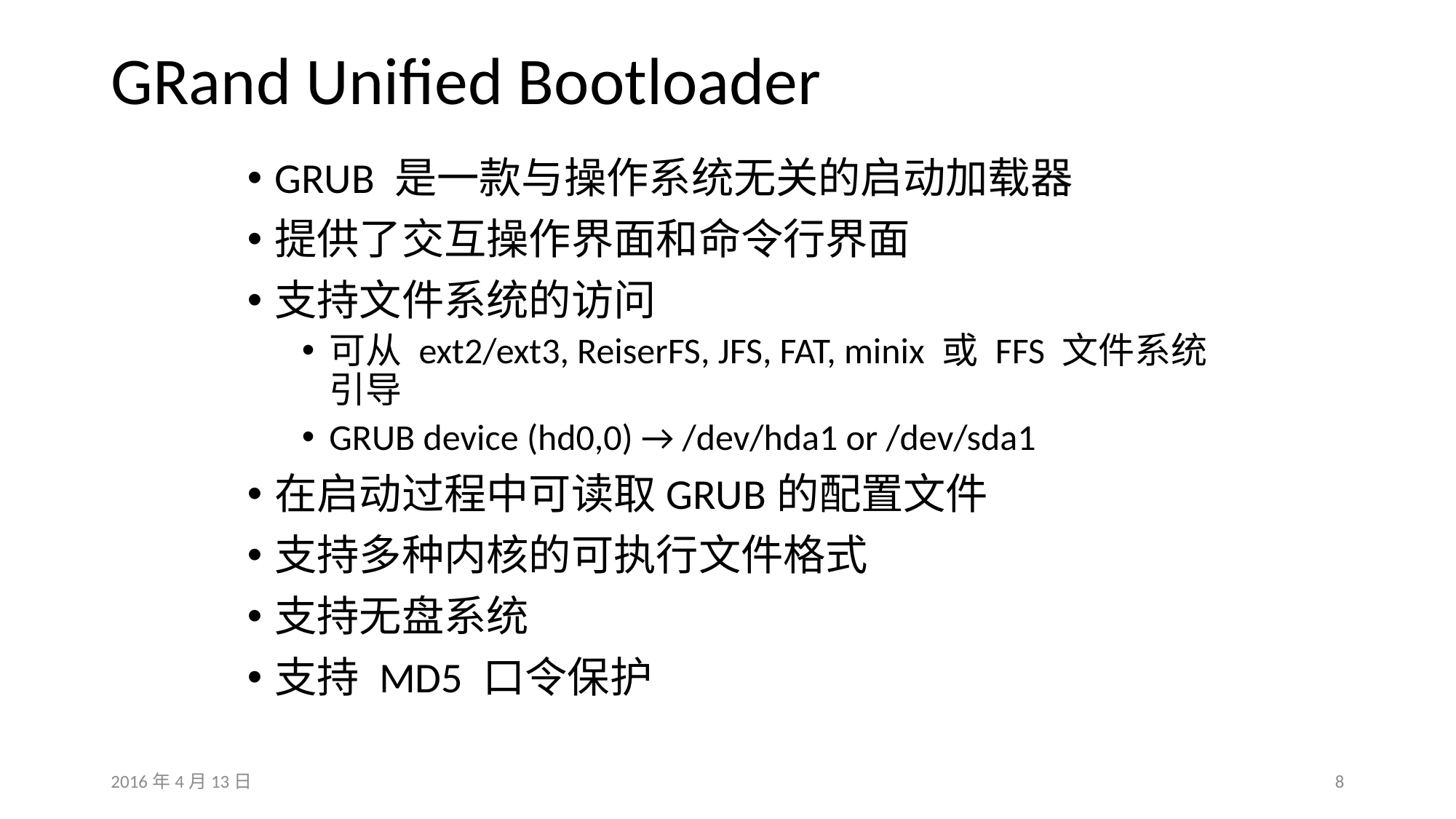

# GRand Unified Bootloader
GRUB 是一款与操作系统无关的启动加载器
提供了交互操作界面和命令行界面
支持文件系统的访问
可从 ext2/ext3, ReiserFS, JFS, FAT, minix 或 FFS 文件系统引导
GRUB device (hd0,0) → /dev/hda1 or /dev/sda1
在启动过程中可读取GRUB的配置文件
支持多种内核的可执行文件格式
支持无盘系统
支持 MD5 口令保护
2016年4月13日
8